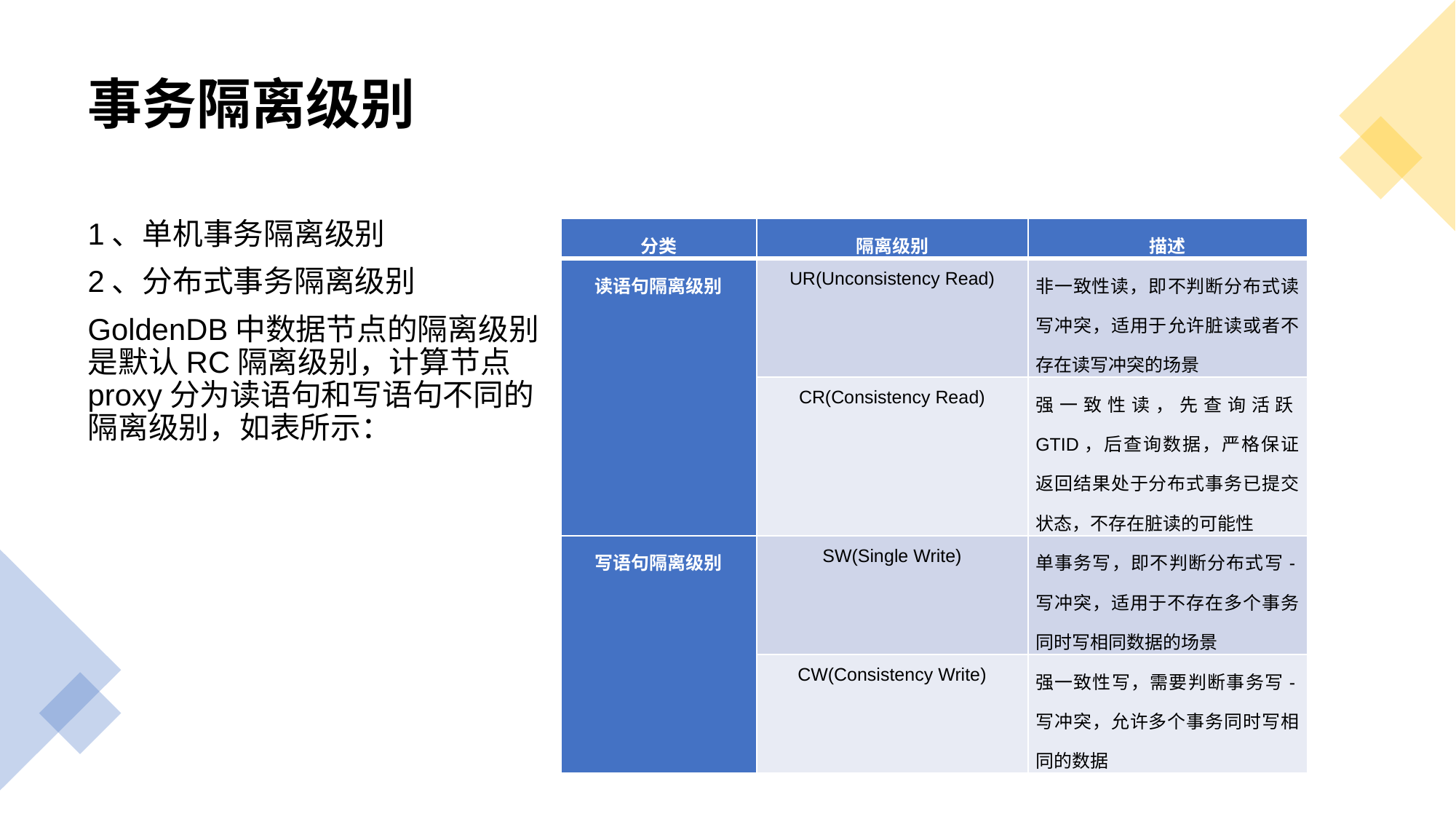

# 事务隔离级别
1、单机事务隔离级别
2、分布式事务隔离级别
GoldenDB中数据节点的隔离级别是默认RC隔离级别，计算节点proxy分为读语句和写语句不同的隔离级别，如表所示：
| 分类 | 隔离级别 | 描述 |
| --- | --- | --- |
| 读语句隔离级别 | UR(Unconsistency Read) | 非一致性读，即不判断分布式读写冲突，适用于允许脏读或者不存在读写冲突的场景 |
|  | CR(Consistency Read) | 强一致性读，先查询活跃GTID，后查询数据，严格保证返回结果处于分布式事务已提交状态，不存在脏读的可能性 |
| 写语句隔离级别 | SW(Single Write) | 单事务写，即不判断分布式写-写冲突，适用于不存在多个事务同时写相同数据的场景 |
|  | CW(Consistency Write) | 强一致性写，需要判断事务写-写冲突，允许多个事务同时写相同的数据 |